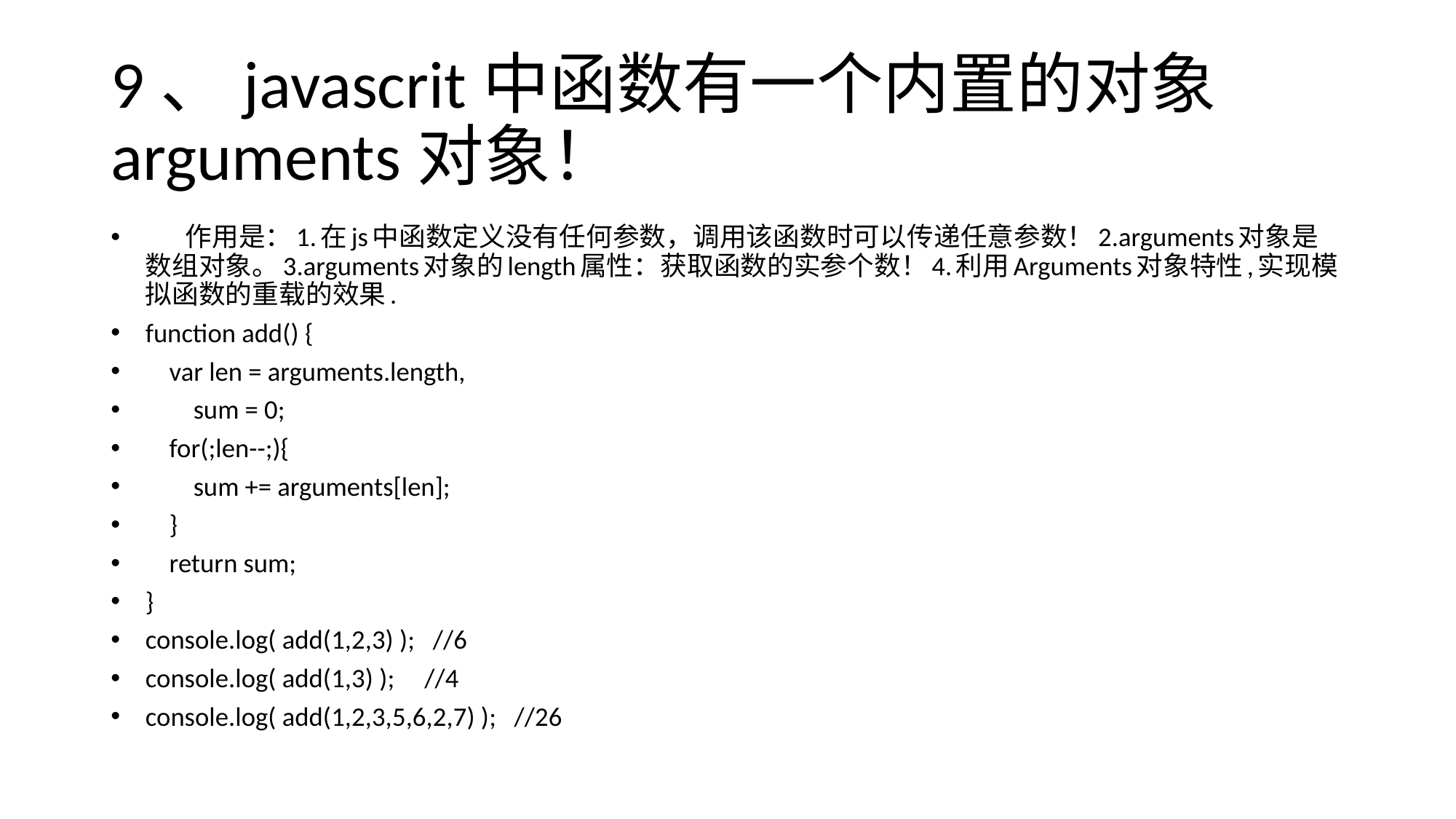

# 9、javascrit中函数有一个内置的对象arguments对象！
      作用是：1.在js中函数定义没有任何参数，调用该函数时可以传递任意参数！2.arguments对象是数组对象。3.arguments对象的length属性：获取函数的实参个数！4.利用Arguments对象特性,实现模拟函数的重载的效果.
function add() {
    var len = arguments.length,
        sum = 0;
    for(;len--;){
        sum += arguments[len];
    }
    return sum;
}
console.log( add(1,2,3) );   //6
console.log( add(1,3) );     //4
console.log( add(1,2,3,5,6,2,7) );   //26